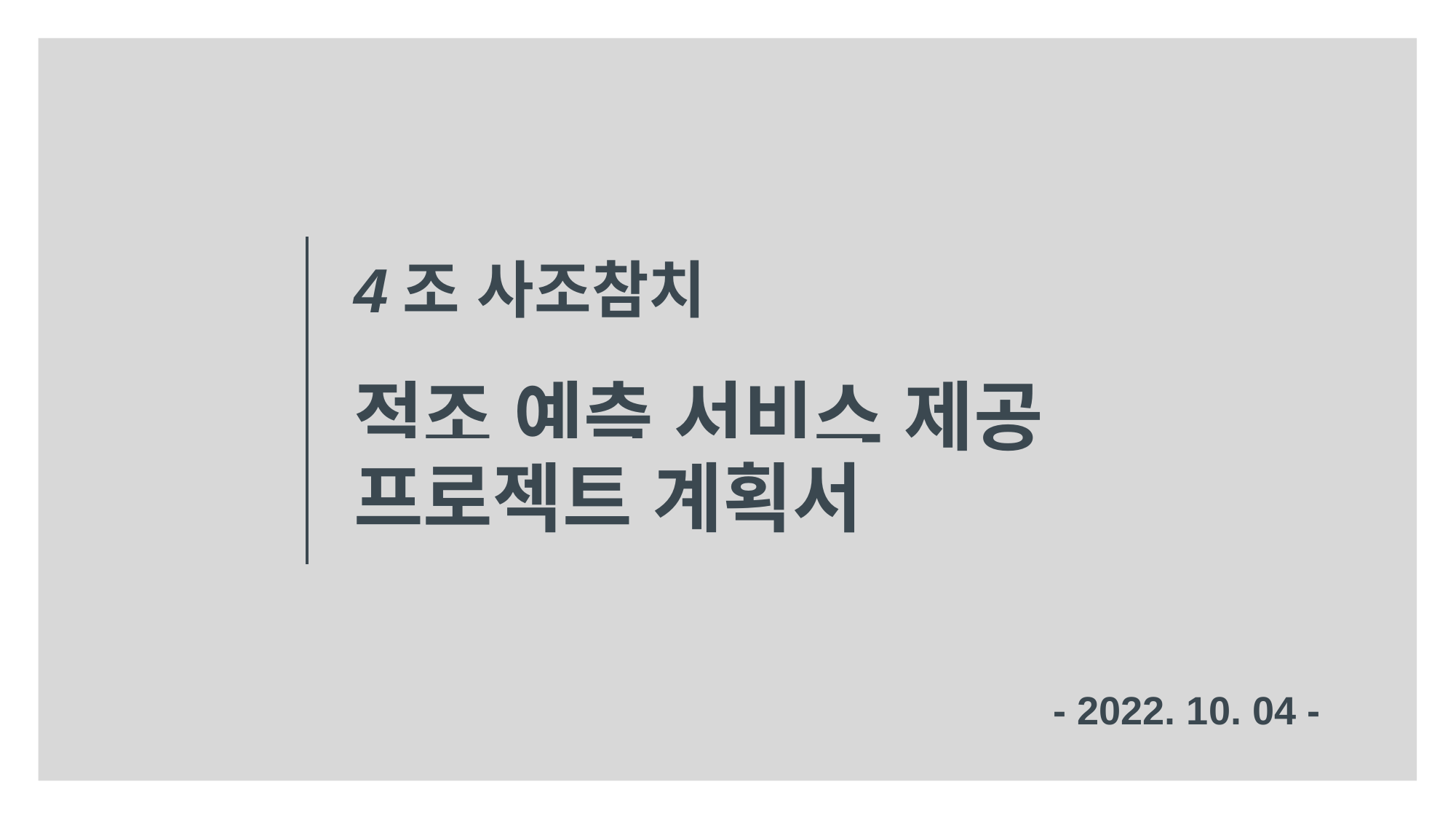

4조 사조참치
적조 예측 서비스 제공
프로젝트 계획서
- 2022. 10. 04 -